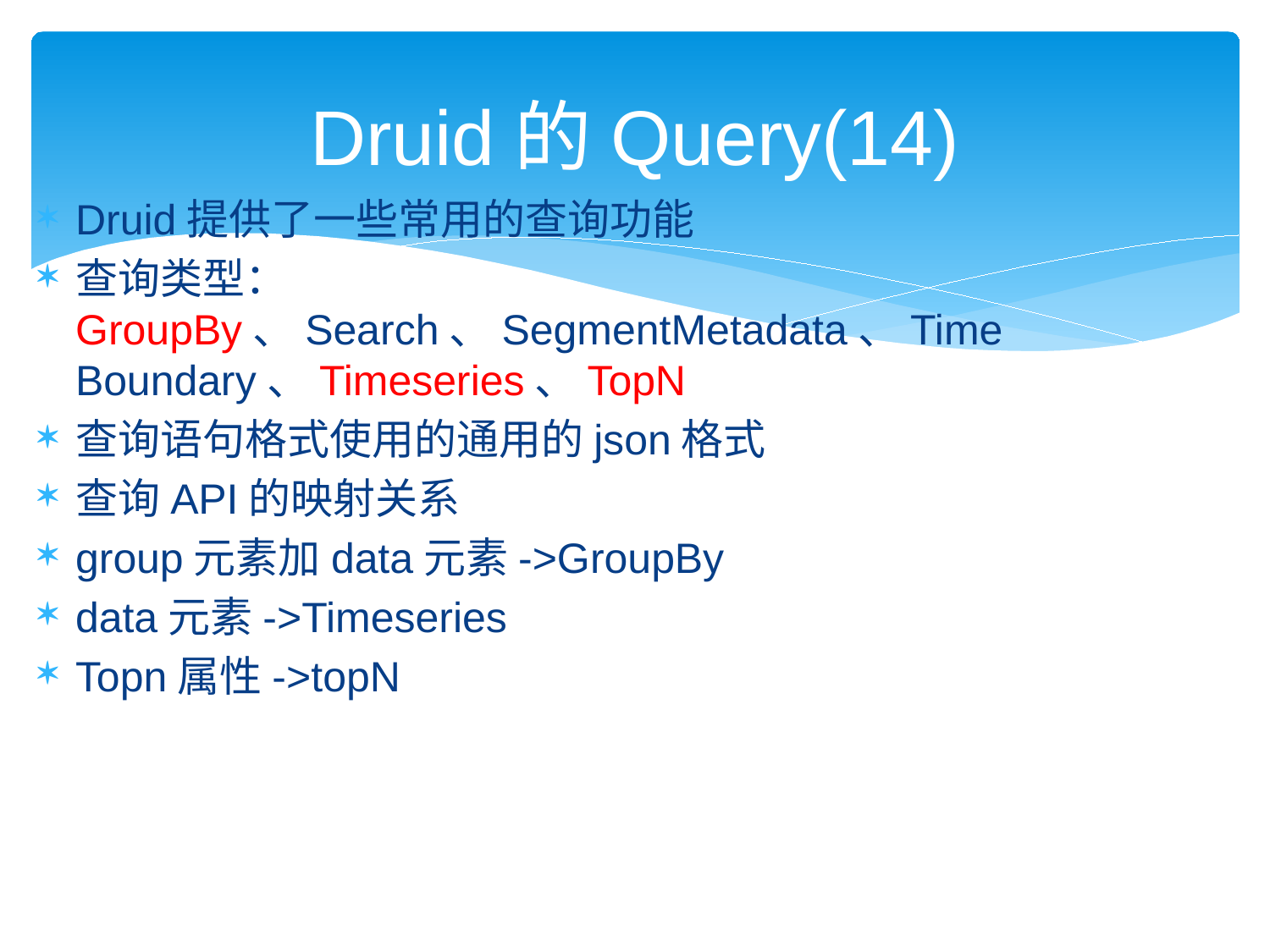

# Druid的Query(14)
Druid提供了一些常用的查询功能
查询类型：GroupBy、Search、SegmentMetadata、Time Boundary、Timeseries、TopN
查询语句格式使用的通用的json格式
查询API的映射关系
group元素加data元素->GroupBy
data元素->Timeseries
Topn属性->topN